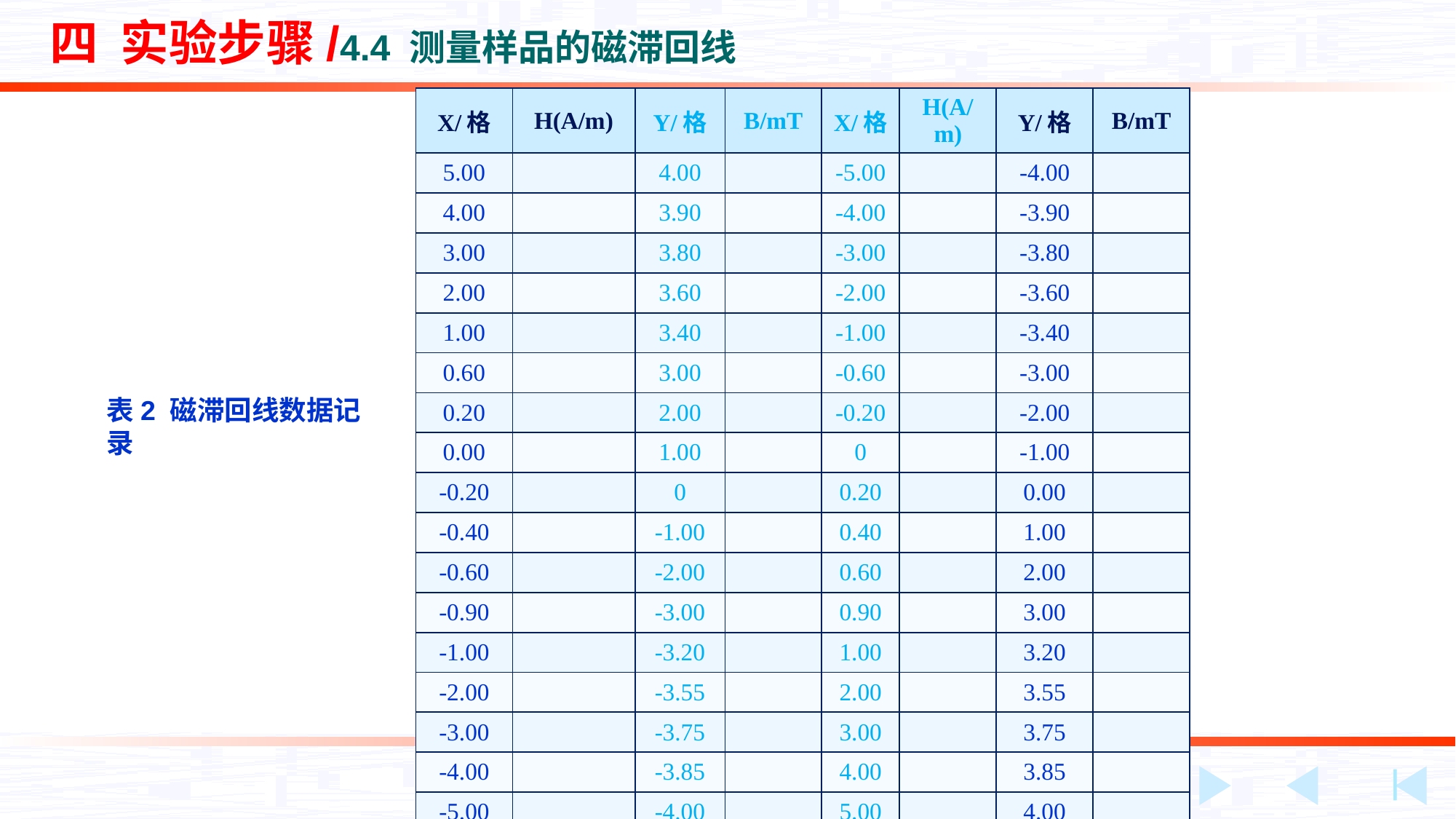

四  实验步骤/4.4 测量样品的磁滞回线
| X/格 | H(A/m) | Y/格 | B/mT | X/格 | H(A/m) | Y/格 | B/mT |
| --- | --- | --- | --- | --- | --- | --- | --- |
| 5.00 |  | 4.00 |  | -5.00 |  | -4.00 |  |
| 4.00 |  | 3.90 |  | -4.00 |  | -3.90 |  |
| 3.00 |  | 3.80 |  | -3.00 |  | -3.80 |  |
| 2.00 |  | 3.60 |  | -2.00 |  | -3.60 |  |
| 1.00 |  | 3.40 |  | -1.00 |  | -3.40 |  |
| 0.60 |  | 3.00 |  | -0.60 |  | -3.00 |  |
| 0.20 |  | 2.00 |  | -0.20 |  | -2.00 |  |
| 0.00 |  | 1.00 |  | 0 |  | -1.00 |  |
| -0.20 |  | 0 |  | 0.20 |  | 0.00 |  |
| -0.40 |  | -1.00 |  | 0.40 |  | 1.00 |  |
| -0.60 |  | -2.00 |  | 0.60 |  | 2.00 |  |
| -0.90 |  | -3.00 |  | 0.90 |  | 3.00 |  |
| -1.00 |  | -3.20 |  | 1.00 |  | 3.20 |  |
| -2.00 |  | -3.55 |  | 2.00 |  | 3.55 |  |
| -3.00 |  | -3.75 |  | 3.00 |  | 3.75 |  |
| -4.00 |  | -3.85 |  | 4.00 |  | 3.85 |  |
| -5.00 |  | -4.00 |  | 5.00 |  | 4.00 |  |
表2 磁滞回线数据记录